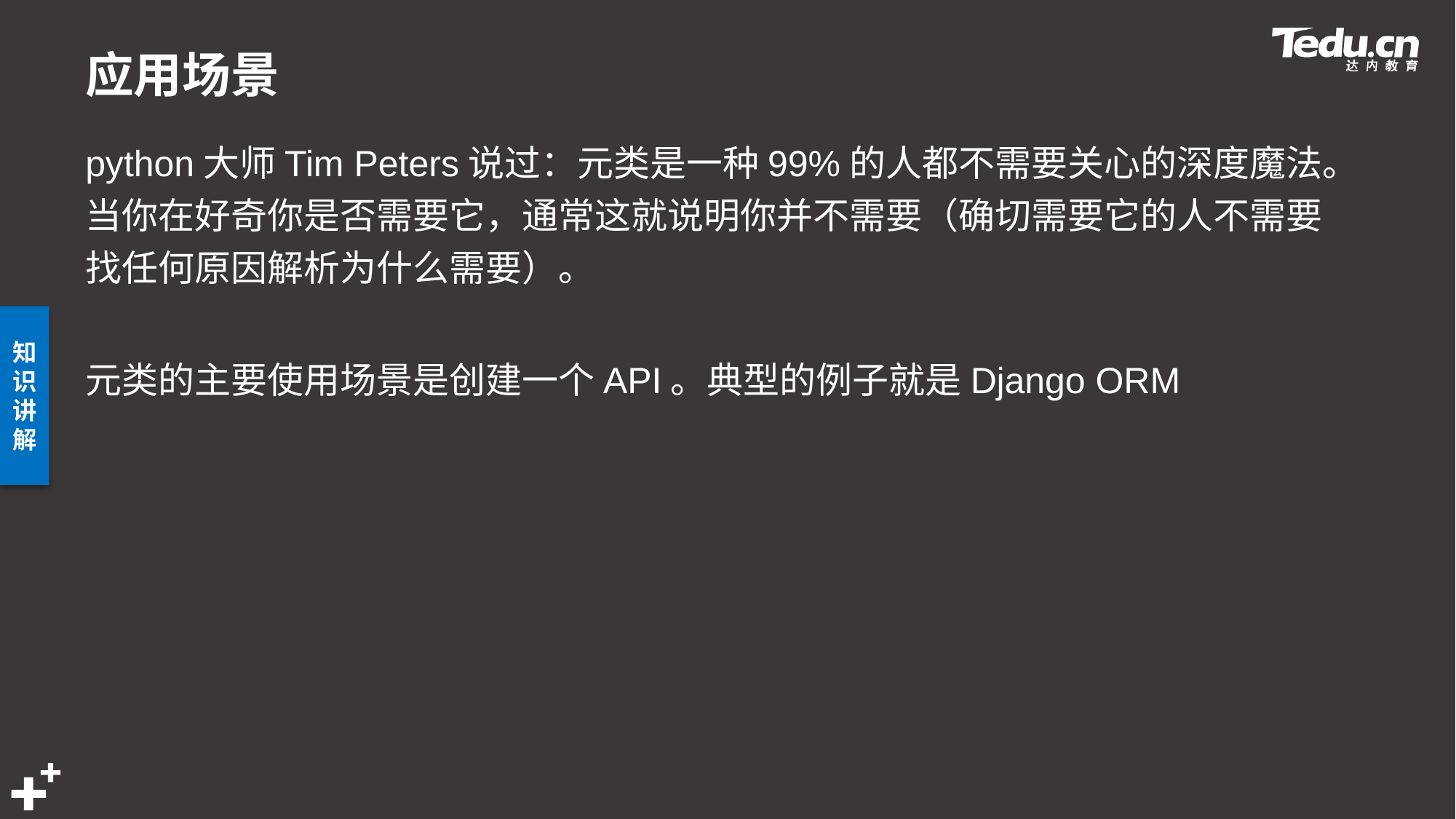

# 应用场景
python大师Tim Peters说过：元类是一种99%的人都不需要关心的深度魔法。当你在好奇你是否需要它，通常这就说明你并不需要（确切需要它的人不需要找任何原因解析为什么需要）。
元类的主要使用场景是创建一个API。典型的例子就是Django ORM